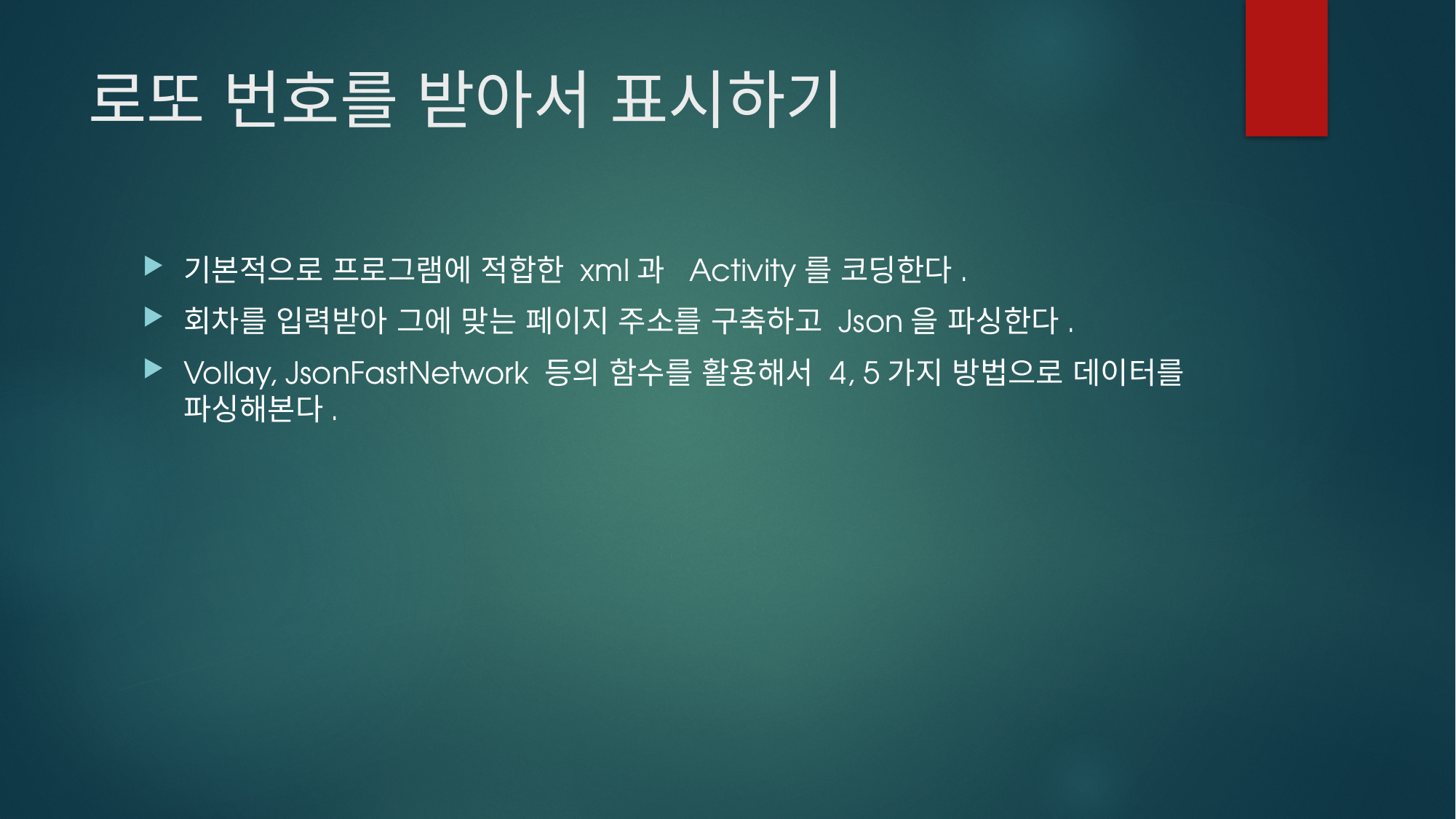

# 로또 번호를 받아서 표시하기
기본적으로 프로그램에 적합한 xml과  Activity를 코딩한다.
회차를 입력받아 그에 맞는 페이지 주소를 구축하고 Json을 파싱한다.
Vollay, JsonFastNetwork 등의 함수를 활용해서 4, 5가지 방법으로 데이터를 파싱해본다.